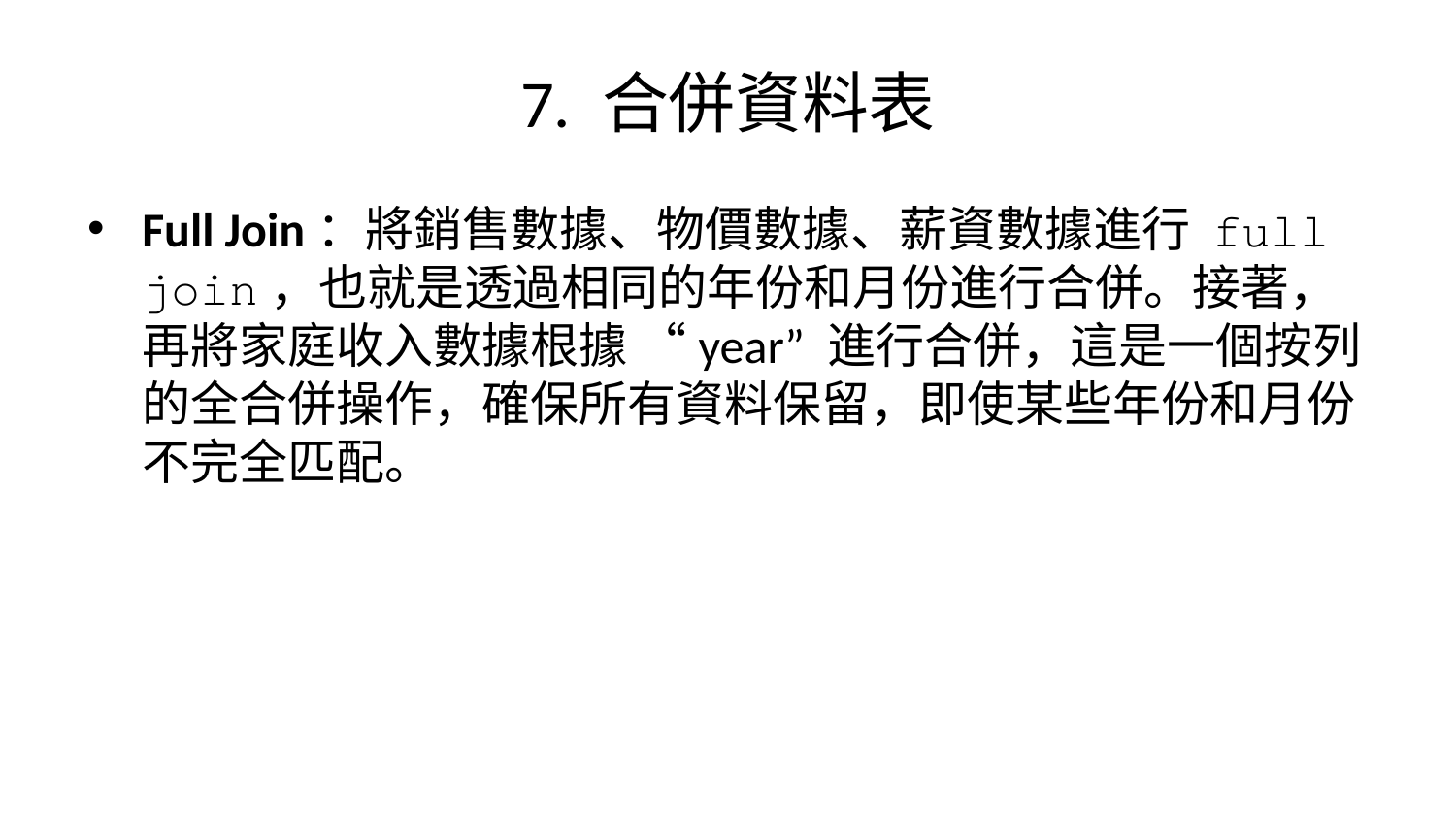

# 7. 合併資料表
Full Join：將銷售數據、物價數據、薪資數據進行 full join，也就是透過相同的年份和月份進行合併。接著，再將家庭收入數據根據 “year” 進行合併，這是一個按列的全合併操作，確保所有資料保留，即使某些年份和月份不完全匹配。